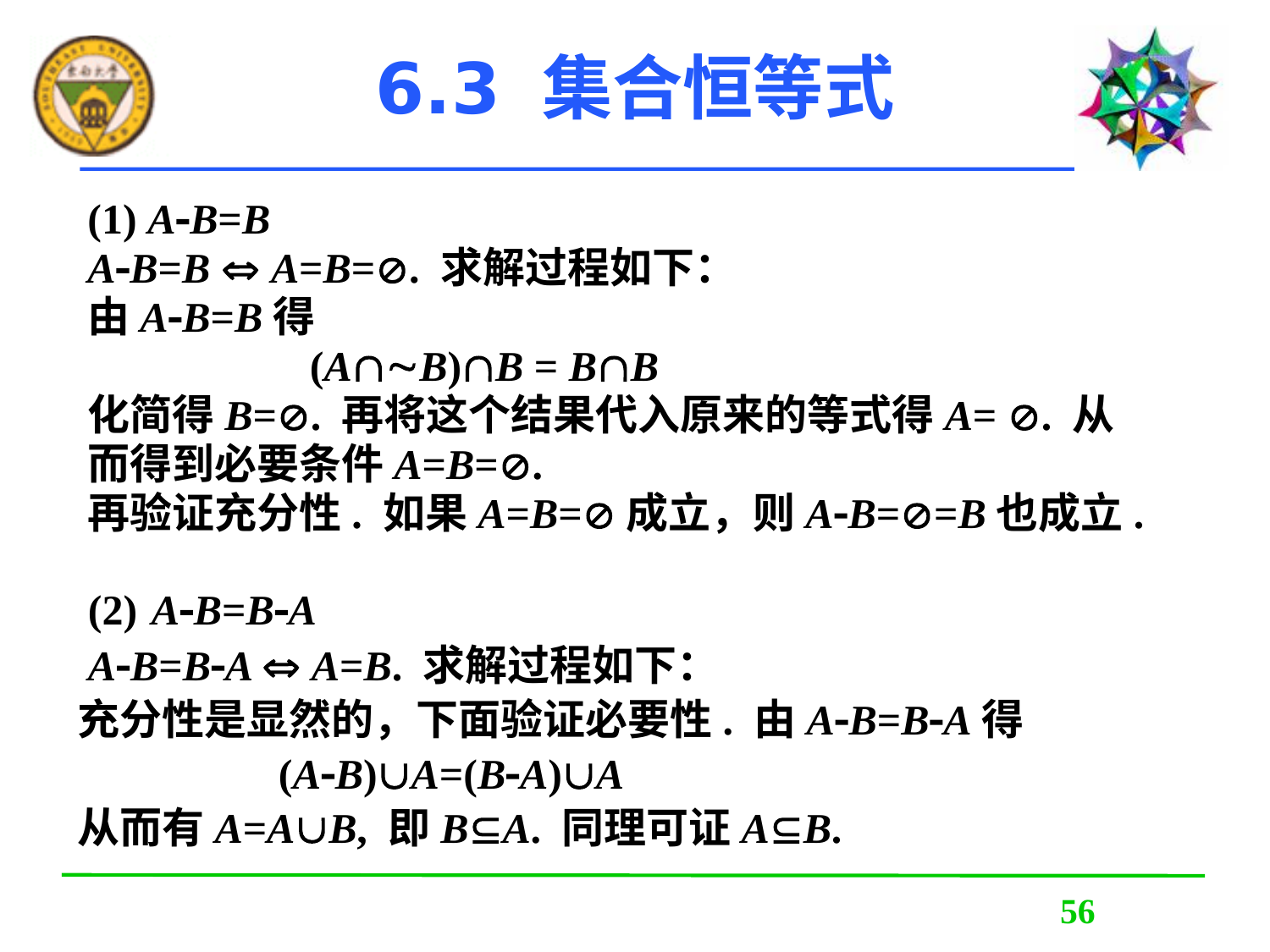

# 6.3 集合恒等式

(1) A−B=B
A−B=B ⇔ A=B=∅. 求解过程如下：
由A−B=B得
                     (A∩∼B)∩B = B∩B
化简得B=∅. 再将这个结果代入原来的等式得A= ∅. 从
而得到必要条件A=B=∅.
再验证充分性. 如果A=B=∅成立，则A−B=∅=B也成立.
 (2) A−B=B−A
 A−B=B−A ⇔ A=B. 求解过程如下：
充分性是显然的，下面验证必要性. 由A−B=B−A得
                   (A−B)∪A=(B−A)∪A
从而有A=A∪B, 即B⊆A. 同理可证A⊆B.